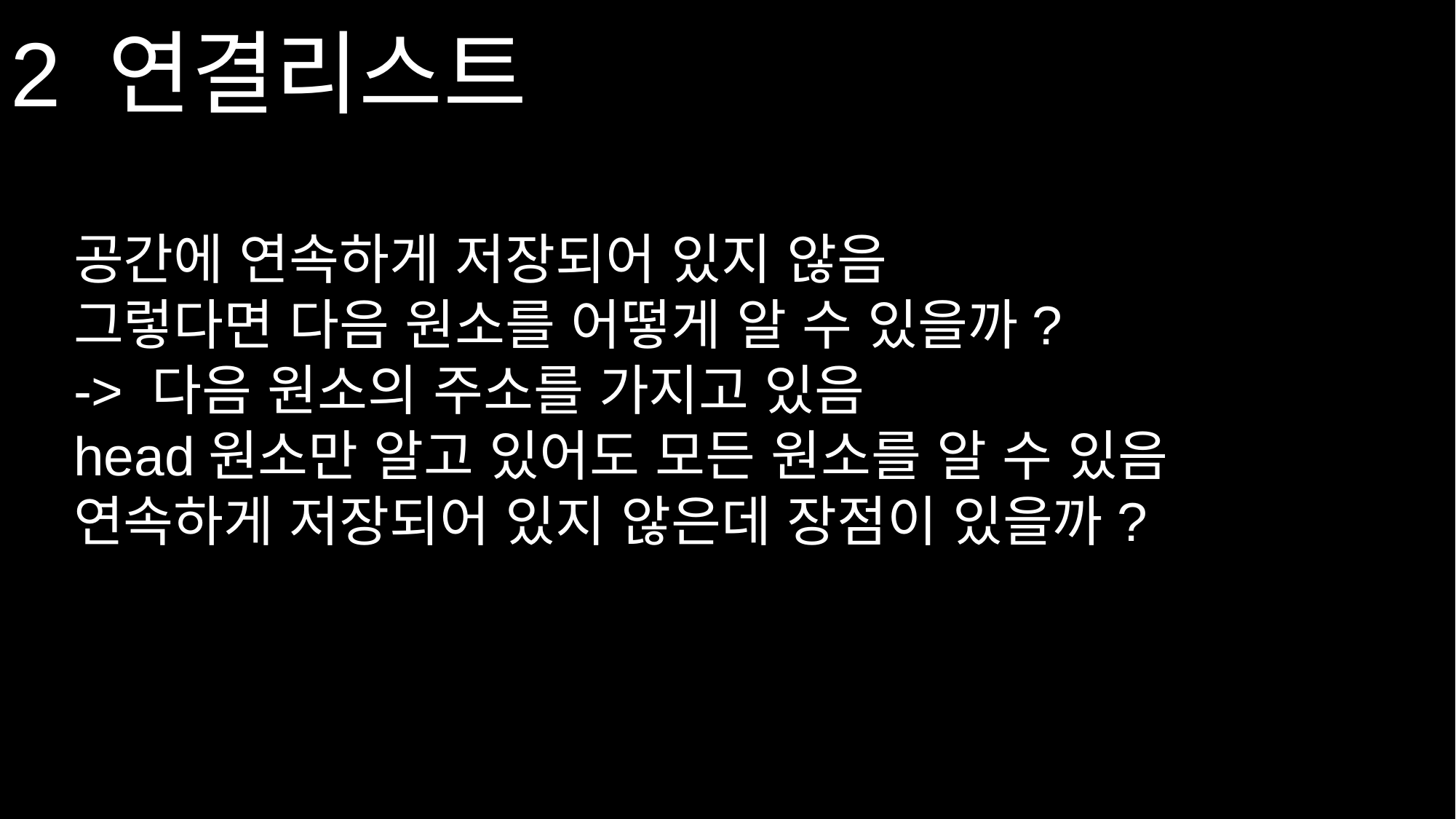

2 연결리스트
공간에 연속하게 저장되어 있지 않음
그렇다면 다음 원소를 어떻게 알 수 있을까?
-> 다음 원소의 주소를 가지고 있음
head원소만 알고 있어도 모든 원소를 알 수 있음
연속하게 저장되어 있지 않은데 장점이 있을까?